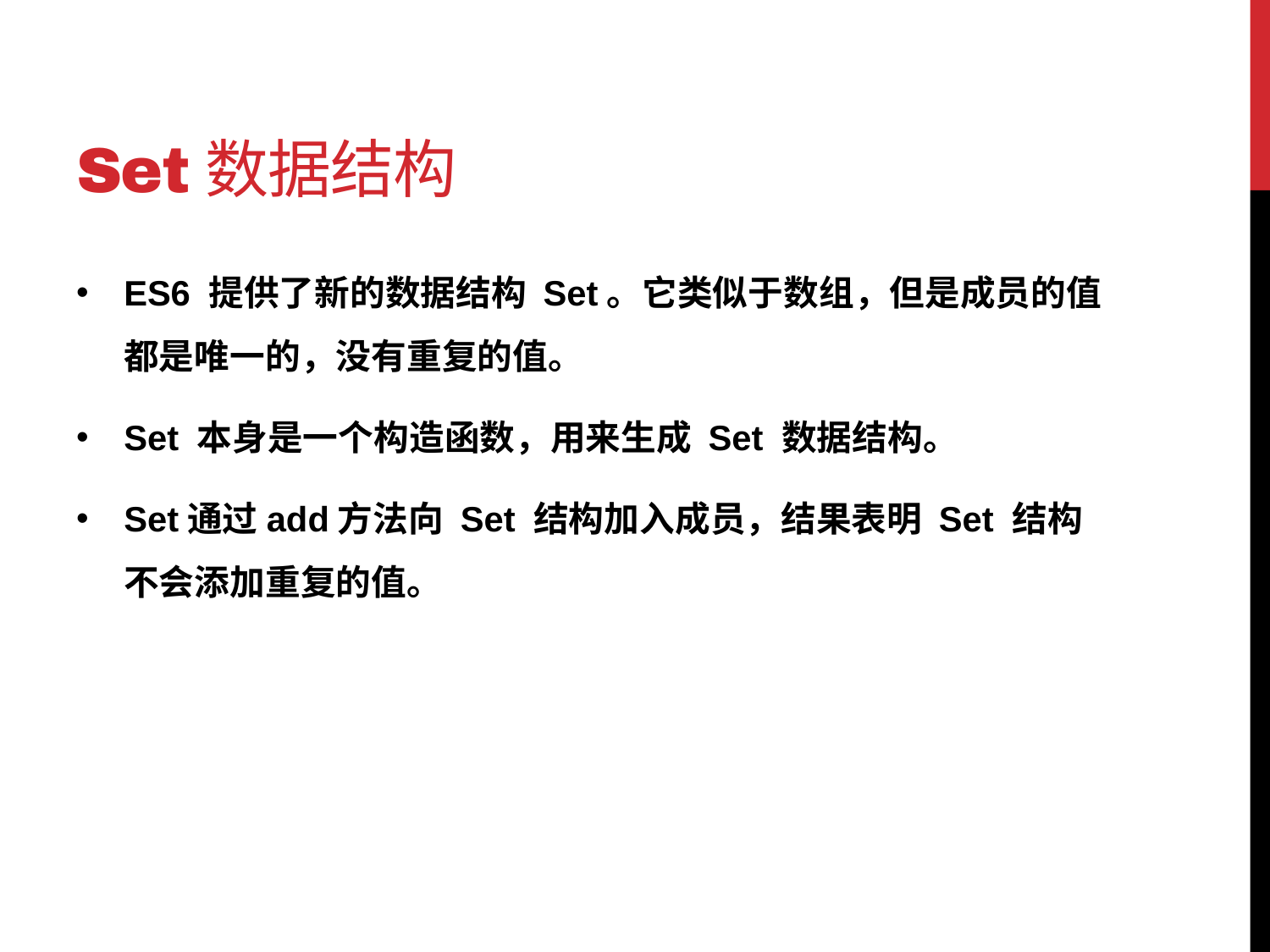

# Set数据结构
ES6 提供了新的数据结构 Set。它类似于数组，但是成员的值都是唯一的，没有重复的值。
Set 本身是一个构造函数，用来生成 Set 数据结构。
Set通过add方法向 Set 结构加入成员，结果表明 Set 结构不会添加重复的值。